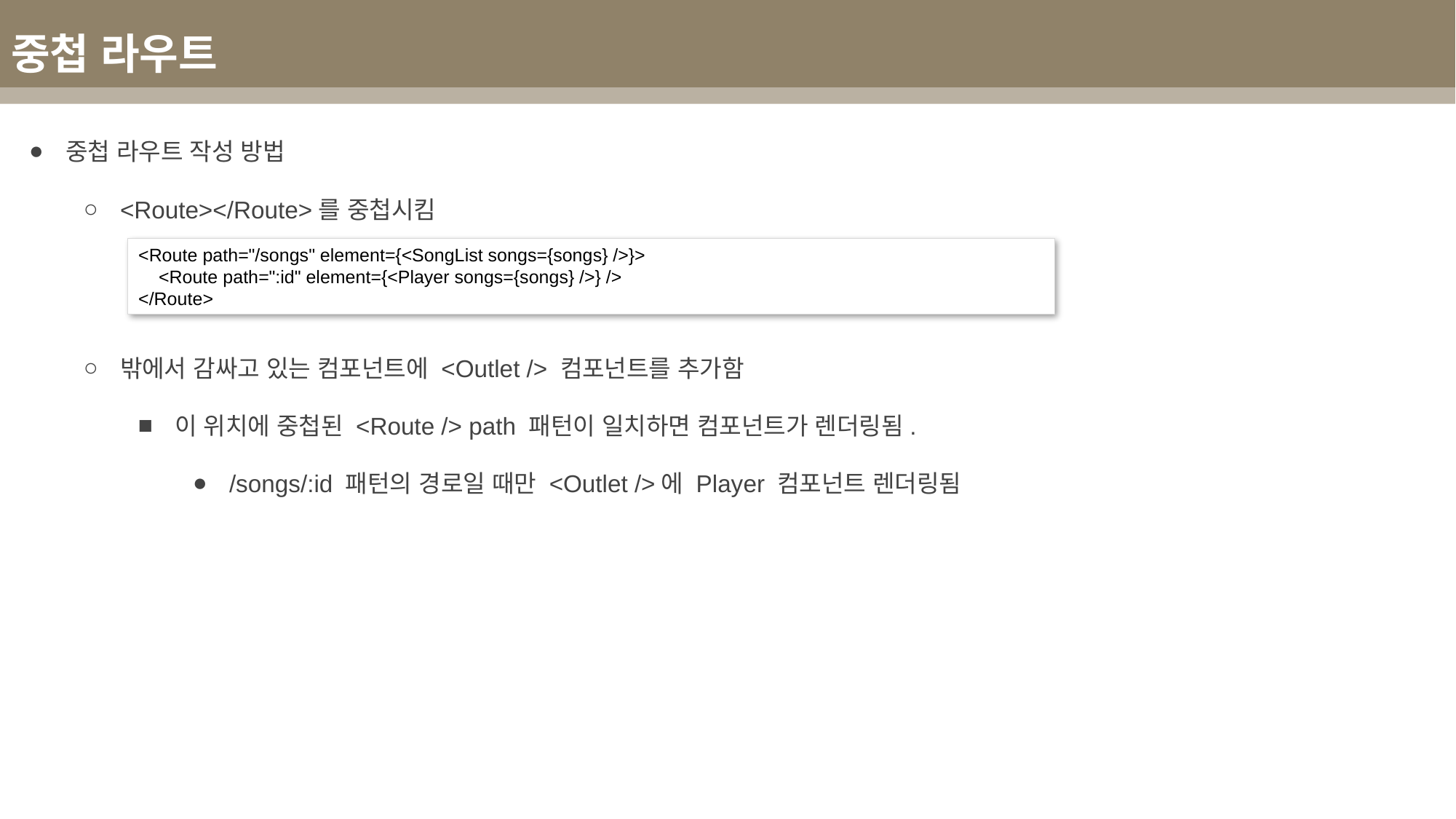

중첩 라우트
중첩 라우트 작성 방법
<Route></Route>를 중첩시킴

밖에서 감싸고 있는 컴포넌트에 <Outlet /> 컴포넌트를 추가함
이 위치에 중첩된 <Route /> path 패턴이 일치하면 컴포넌트가 렌더링됨.
/songs/:id 패턴의 경로일 때만 <Outlet />에 Player 컴포넌트 렌더링됨

<Route path="/songs" element={<SongList songs={songs} />}>
    <Route path=":id" element={<Player songs={songs} />} />
</Route>